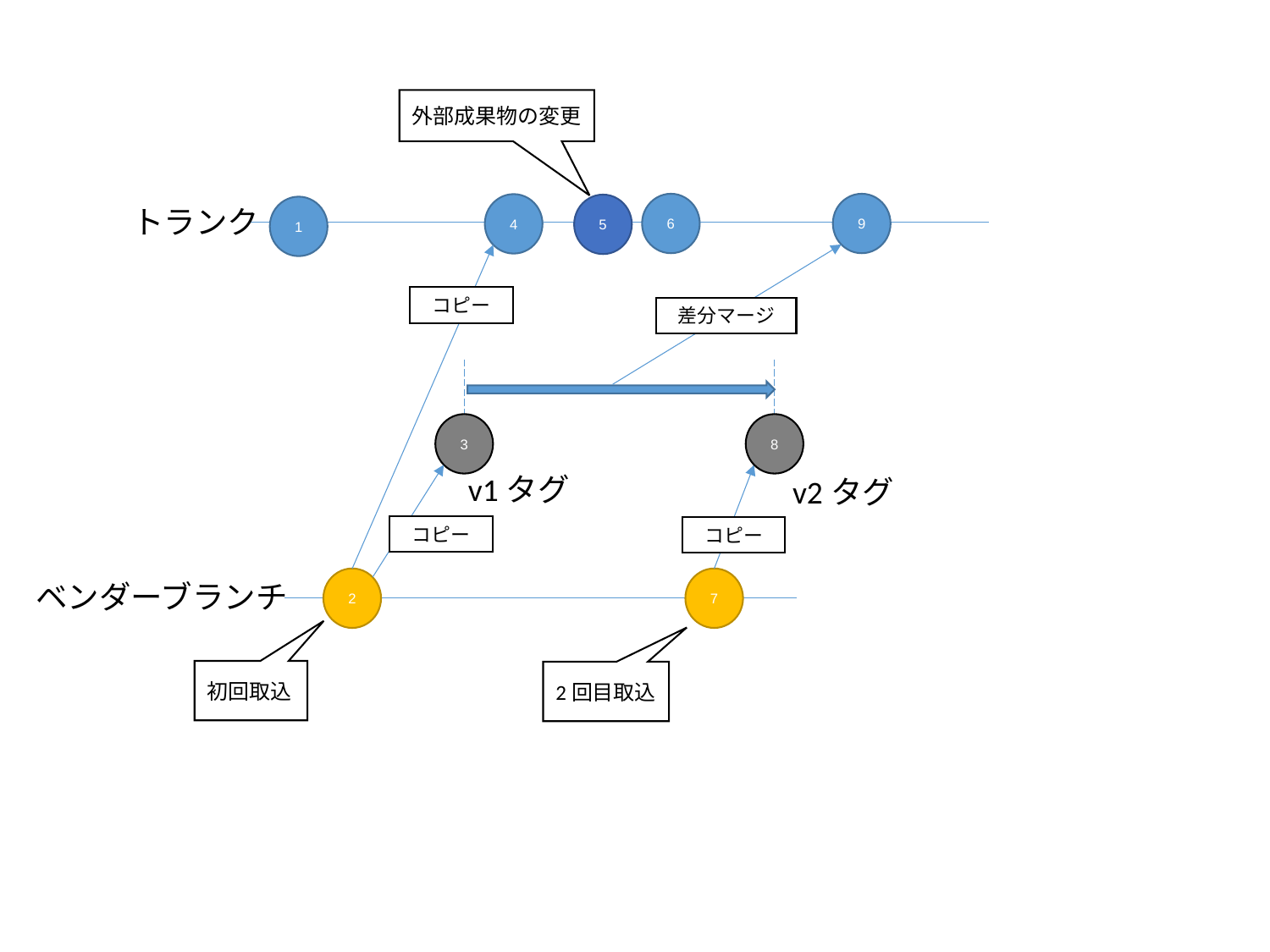

外部成果物の変更
6
9
4
5
トランク
1
コピー
差分マージ

3
8
v1タグ
v2タグ
コピー
コピー
2
7
ベンダーブランチ
初回取込
2回目取込